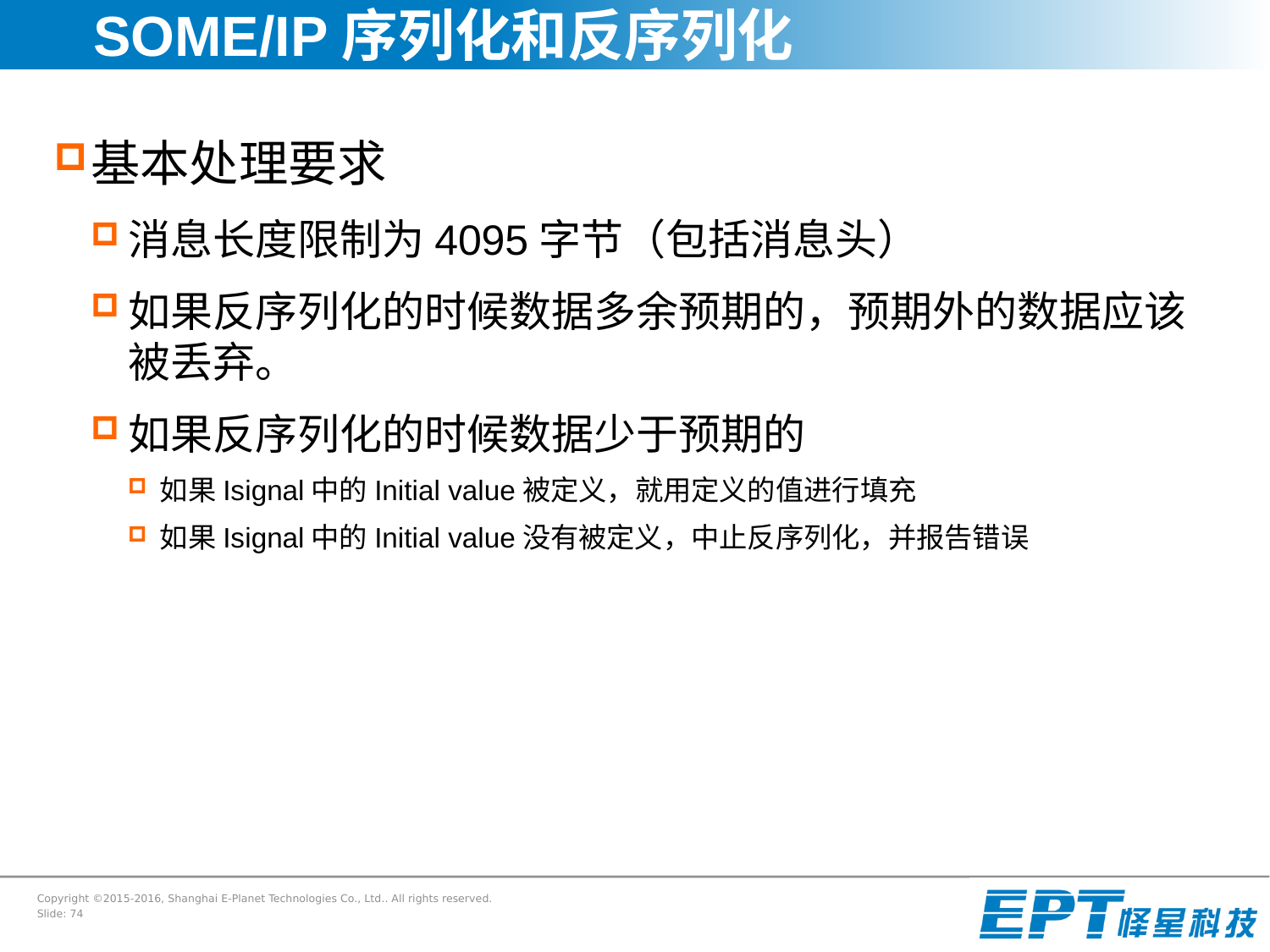

# SOME/IP序列化和反序列化
基本处理要求
消息长度限制为4095字节（包括消息头）
如果反序列化的时候数据多余预期的，预期外的数据应该被丢弃。
如果反序列化的时候数据少于预期的
如果Isignal中的Initial value被定义，就用定义的值进行填充
如果Isignal中的Initial value没有被定义，中止反序列化，并报告错误